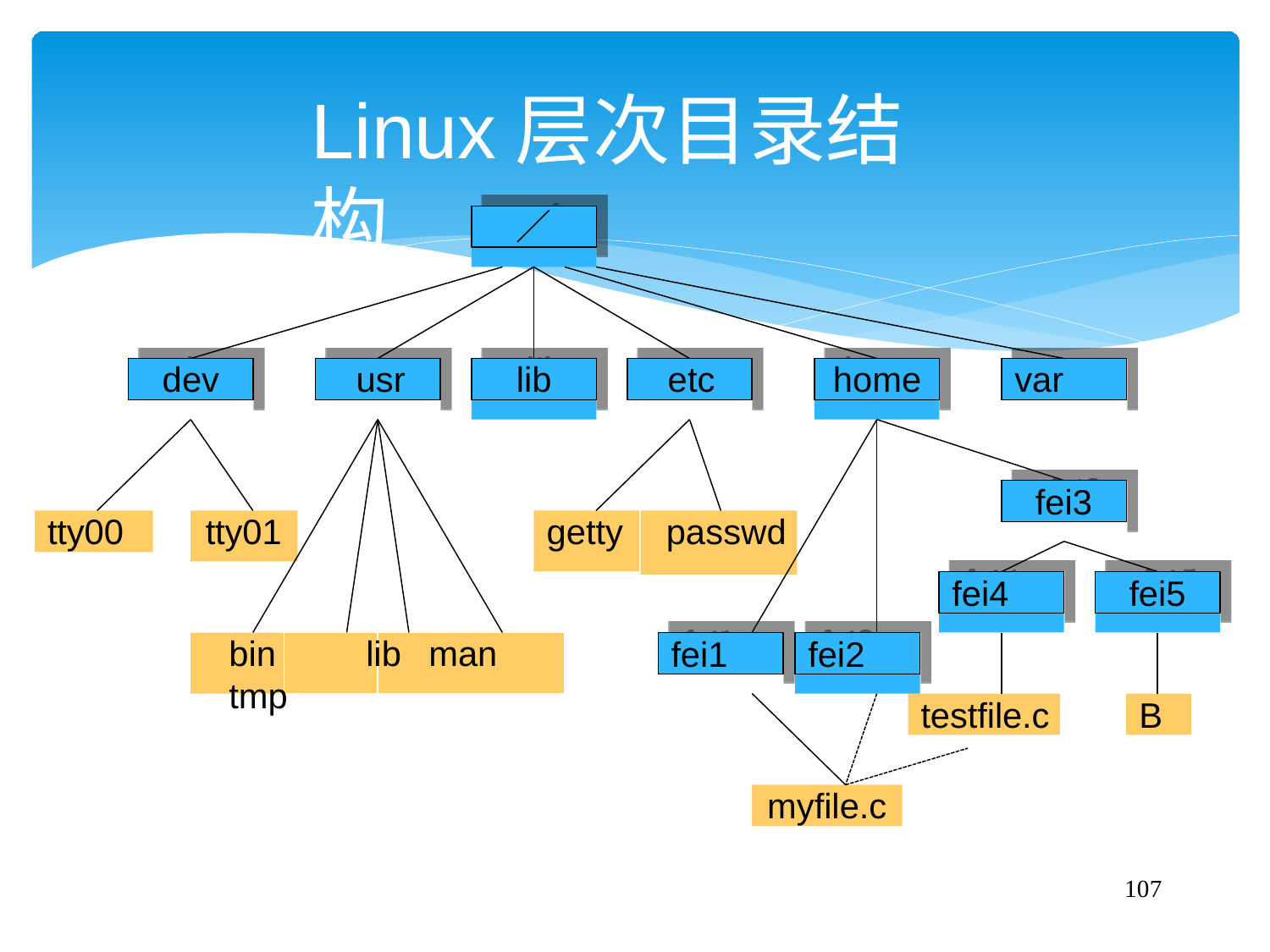

# Linux层次目录结构

／

dev
usr

lib
etc

home
var

fei3
tty01
getty	passwd
tty00

fei4

fei5

bin	lib	man tmp

fei1

fei2

testfile.c
B

myfile.c
107